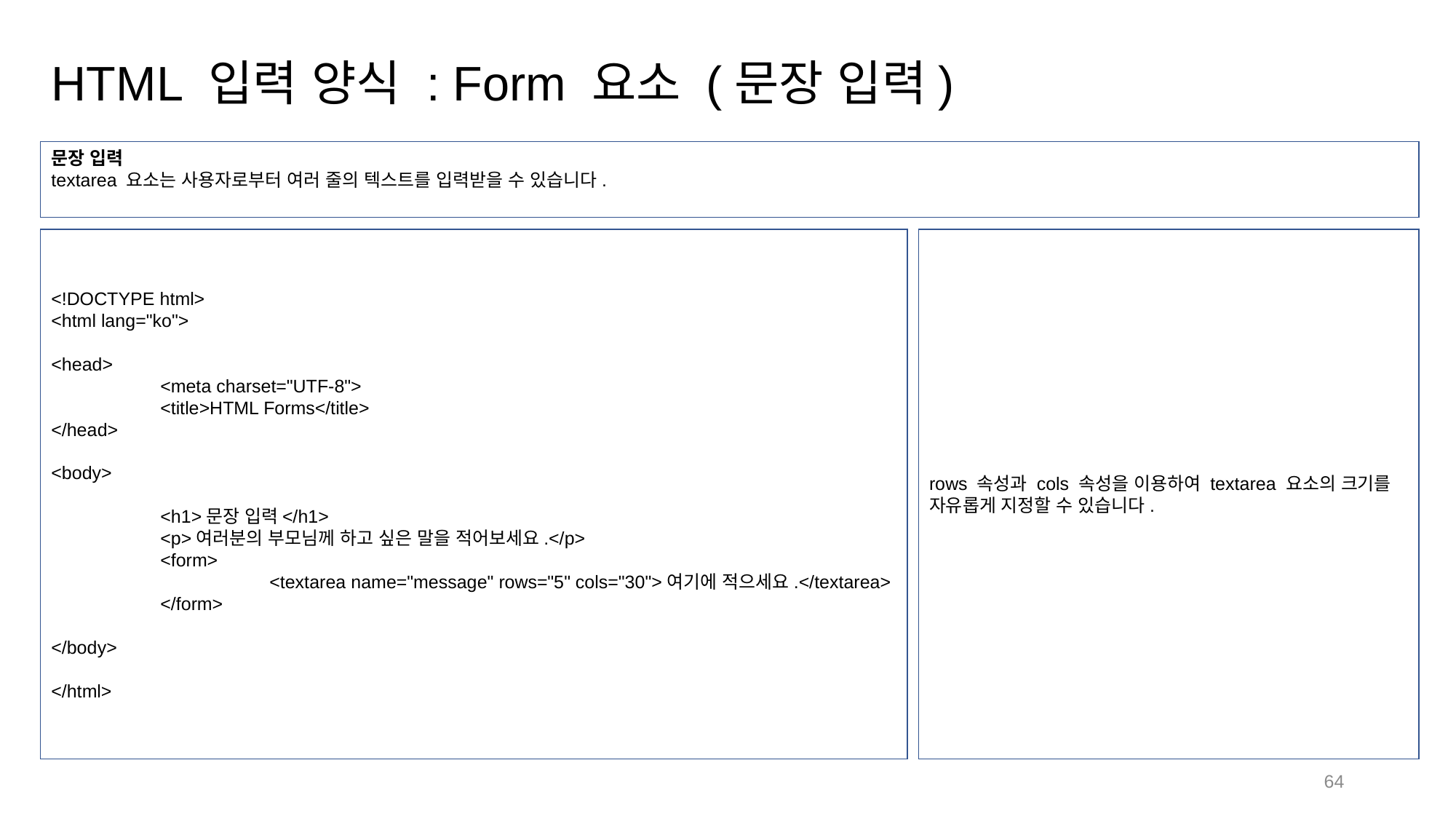

# HTML 입력 양식 : Form 요소 (문장 입력)
문장 입력
textarea 요소는 사용자로부터 여러 줄의 텍스트를 입력받을 수 있습니다.
<!DOCTYPE html>
<html lang="ko">

<head>
	<meta charset="UTF-8">
	<title>HTML Forms</title>
</head>

<body>

	<h1>문장 입력</h1>
	<p>여러분의 부모님께 하고 싶은 말을 적어보세요.</p>
	<form>
		<textarea name="message" rows="5" cols="30">여기에 적으세요.</textarea>
	</form>

</body>

</html>
rows 속성과 cols 속성을 이용하여 textarea 요소의 크기를 자유롭게 지정할 수 있습니다.
64